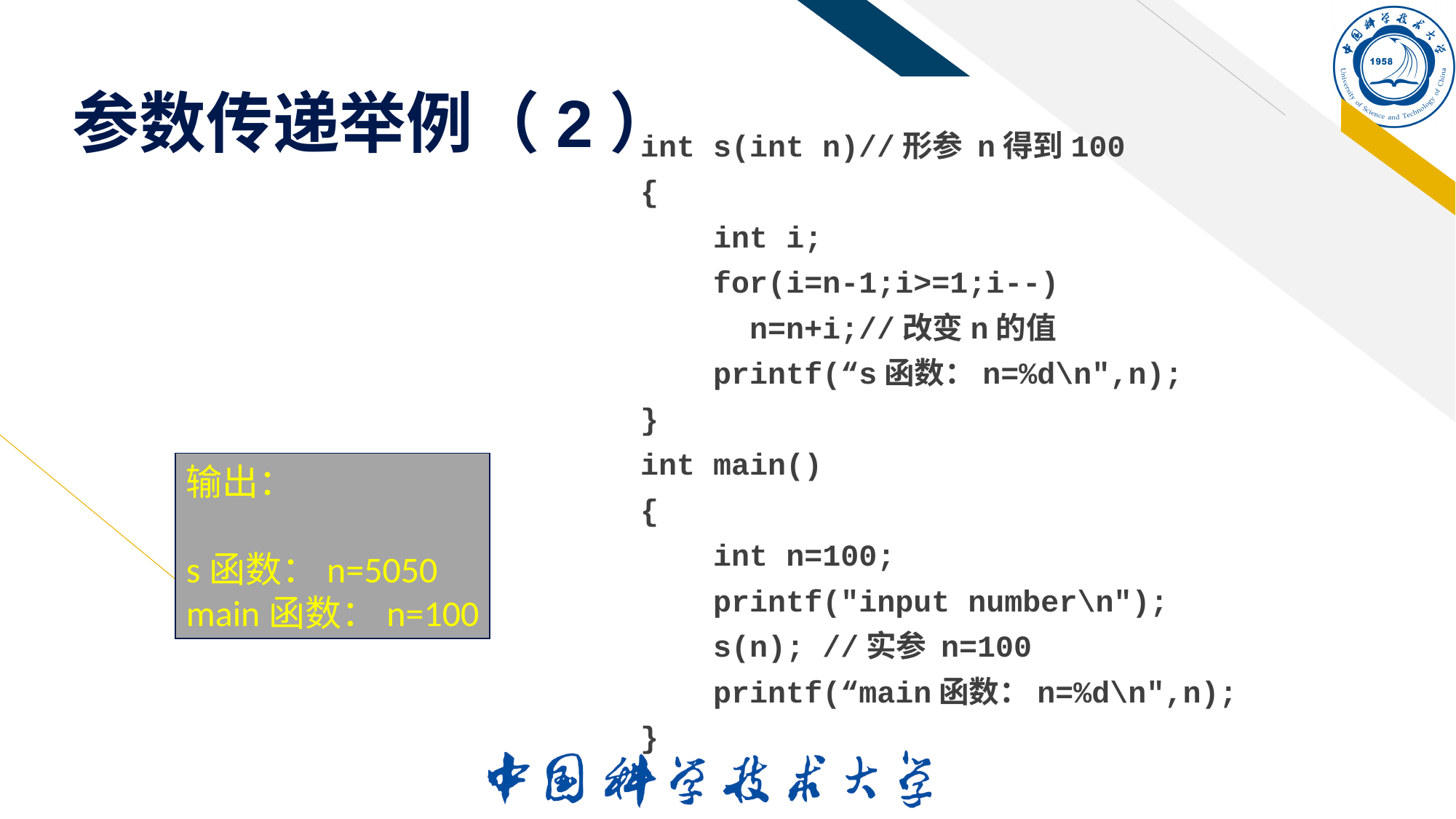

# 参数传递举例（2）
int s(int n)//形参 n得到100
{
    int i;
    for(i=n-1;i>=1;i--)
      n=n+i;//改变n的值
    printf(“s函数：n=%d\n",n);
}
int main()
{
    int n=100;
    printf("input number\n");
    s(n); //实参 n=100
    printf(“main函数：n=%d\n",n);
}
输出：

s函数：n=5050
main函数：n=100